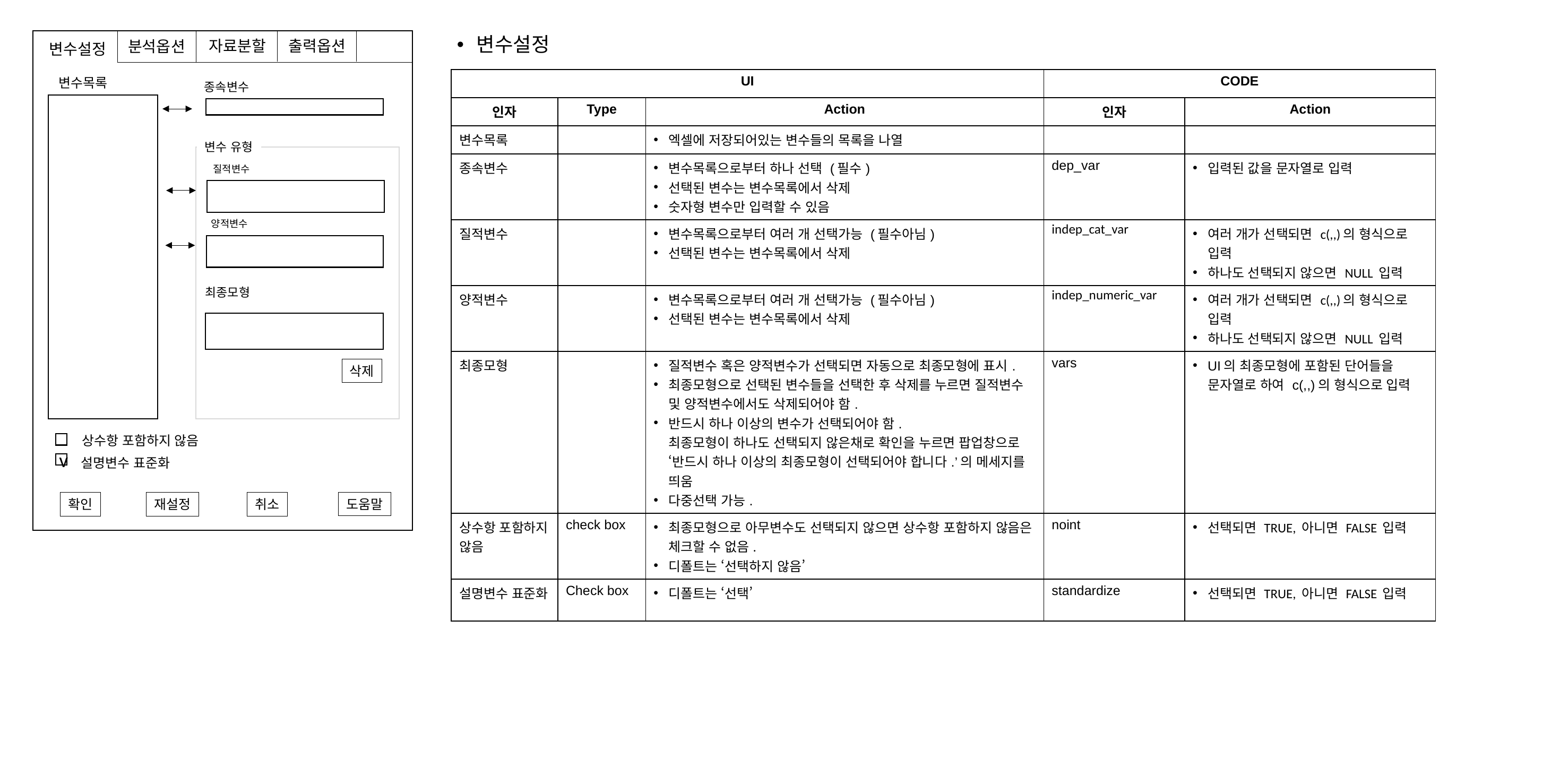

변수설정

자료분할
출력옵션
분석옵션
변수설정
| UI |  |  | CODE |  |
| --- | --- | --- | --- | --- |
| 인자 | Type | Action | 인자 | Action |
| 변수목록 |  | 엑셀에 저장되어있는 변수들의 목록을 나열 |  |  |
| 종속변수 |  | 변수목록으로부터 하나 선택 (필수) 선택된 변수는 변수목록에서 삭제 숫자형 변수만 입력할 수 있음 | dep\_var | 입력된 값을 문자열로 입력 |
| 질적변수 |  | 변수목록으로부터 여러 개 선택가능 (필수아님) 선택된 변수는 변수목록에서 삭제 | indep\_cat\_var | 여러 개가 선택되면 c(,,)의 형식으로 입력 하나도 선택되지 않으면 NULL 입력 |
| 양적변수 |  | 변수목록으로부터 여러 개 선택가능 (필수아님) 선택된 변수는 변수목록에서 삭제 | indep\_numeric\_var | 여러 개가 선택되면 c(,,)의 형식으로 입력 하나도 선택되지 않으면 NULL 입력 |
| 최종모형 |  | 질적변수 혹은 양적변수가 선택되면 자동으로 최종모형에 표시. 최종모형으로 선택된 변수들을 선택한 후 삭제를 누르면 질적변수 및 양적변수에서도 삭제되어야 함. 반드시 하나 이상의 변수가 선택되어야 함. 최종모형이 하나도 선택되지 않은채로 확인을 누르면 팝업창으로 ‘반드시 하나 이상의 최종모형이 선택되어야 합니다.’의 메세지를 띄움 다중선택 가능. | vars | UI의 최종모형에 포함된 단어들을 문자열로 하여 c(,,)의 형식으로 입력 |
| 상수항 포함하지 않음 | check box | 최종모형으로 아무변수도 선택되지 않으면 상수항 포함하지 않음은 체크할 수 없음. 디폴트는 ‘선택하지 않음’ | noint | 선택되면 TRUE, 아니면 FALSE 입력 |
| 설명변수 표준화 | Check box | 디폴트는 ‘선택’ | standardize | 선택되면 TRUE, 아니면 FALSE 입력 |
변수목록
종속변수

변수 유형

질적변수

양적변수

최종모형

삭제
상수항 포함하지 않음

설명변수 표준화
v
도움말
재설정
취소
확인